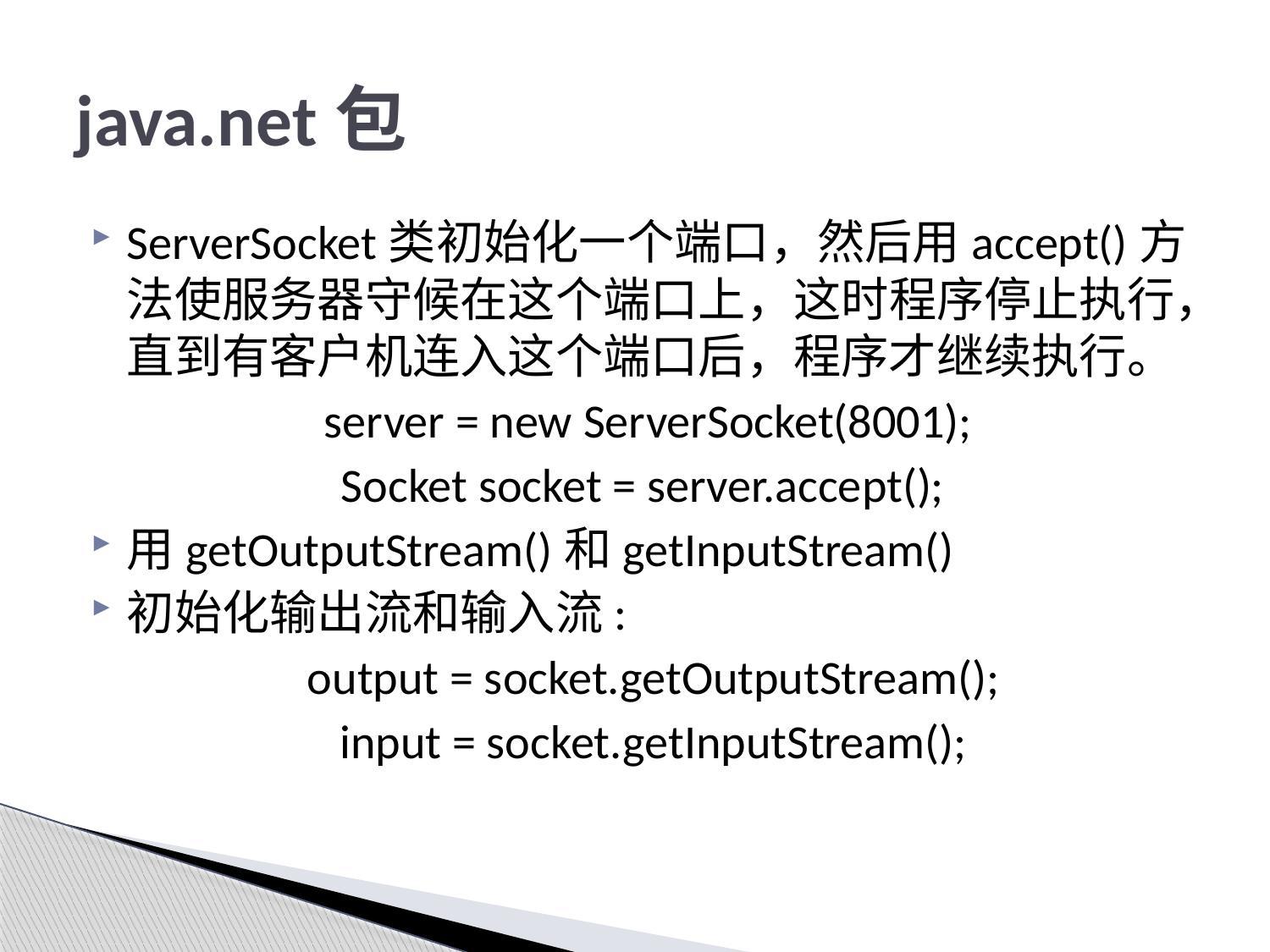

# java.net包
ServerSocket类初始化一个端口，然后用accept()方法使服务器守候在这个端口上，这时程序停止执行，直到有客户机连入这个端口后，程序才继续执行。
 server = new ServerSocket(8001);
Socket socket = server.accept();
用getOutputStream()和getInputStream()
初始化输出流和输入流:
  output = socket.getOutputStream();
  input = socket.getInputStream();